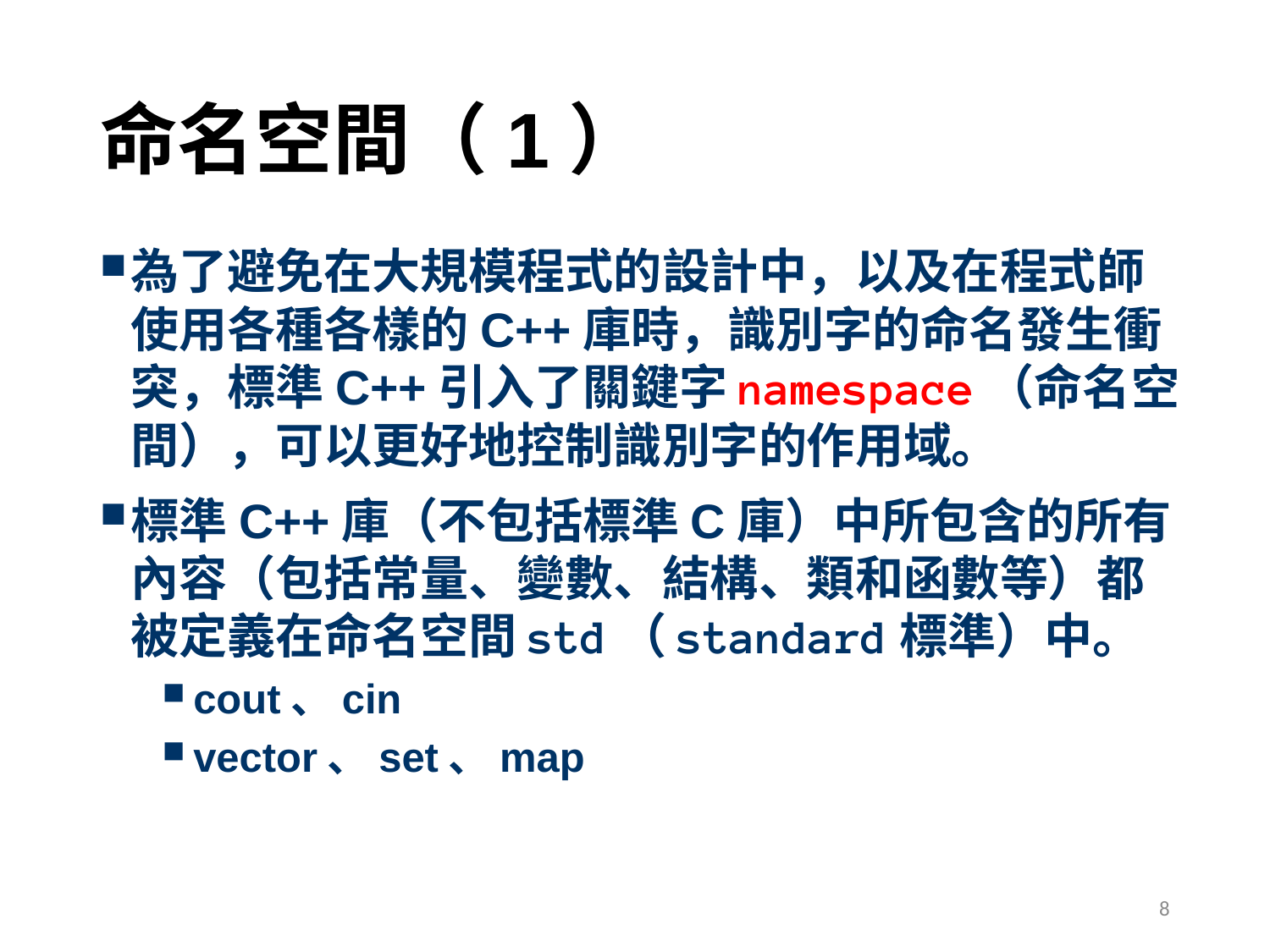

# 命名空間（1）
為了避免在大規模程式的設計中，以及在程式師使用各種各樣的C++庫時，識別字的命名發生衝突，標準C++引入了關鍵字namespace（命名空間），可以更好地控制識別字的作用域。
標準C++庫（不包括標準C庫）中所包含的所有內容（包括常量、變數、結構、類和函數等）都被定義在命名空間std（standard標準）中。
cout、cin
vector、set、map
8